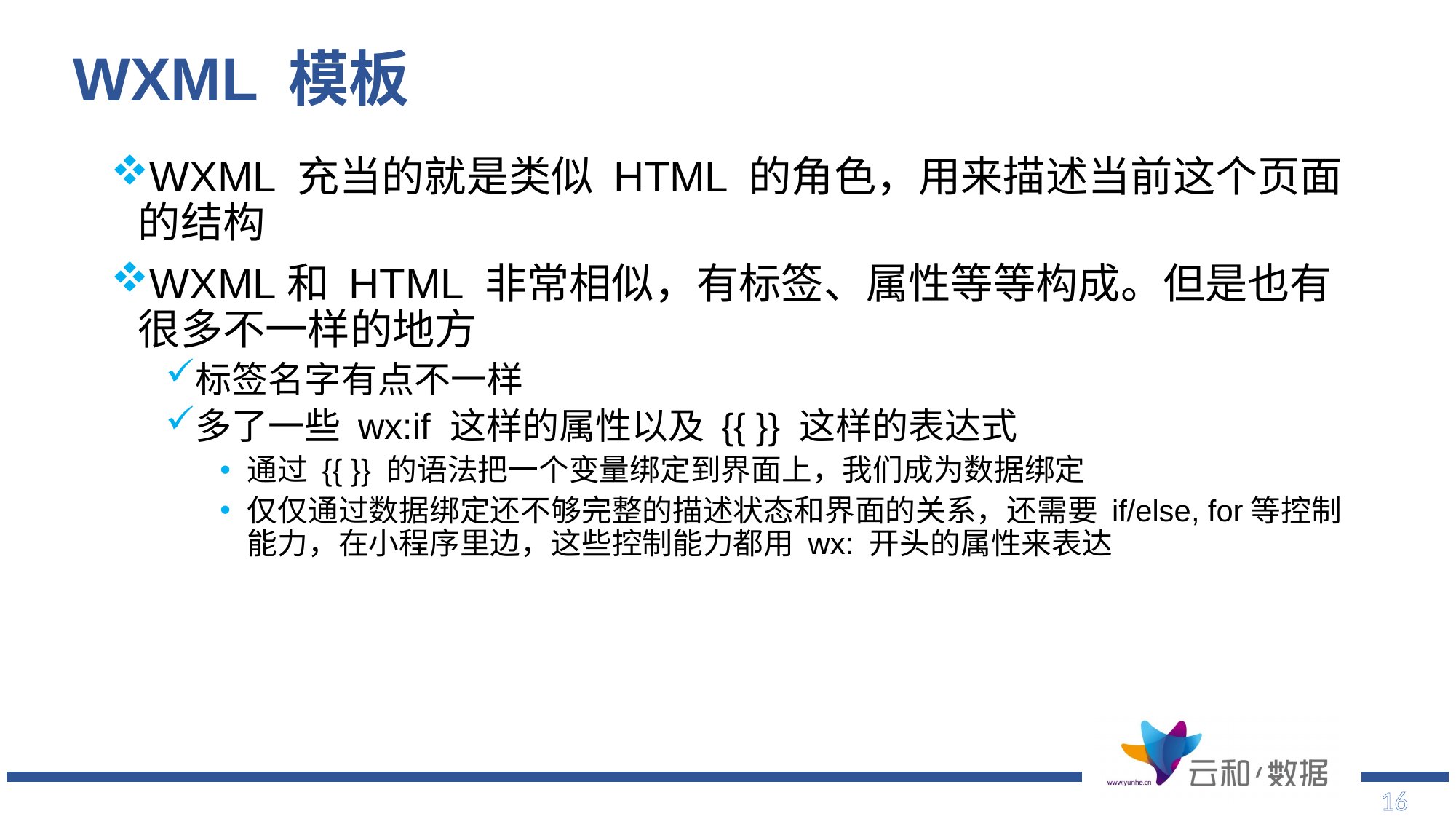

# WXML 模板
WXML 充当的就是类似 HTML 的角色，用来描述当前这个页面的结构
WXML和 HTML 非常相似，有标签、属性等等构成。但是也有很多不一样的地方
标签名字有点不一样
多了一些 wx:if 这样的属性以及 {{ }} 这样的表达式
通过 {{ }} 的语法把一个变量绑定到界面上，我们成为数据绑定
仅仅通过数据绑定还不够完整的描述状态和界面的关系，还需要 if/else, for等控制能力，在小程序里边，这些控制能力都用 wx: 开头的属性来表达